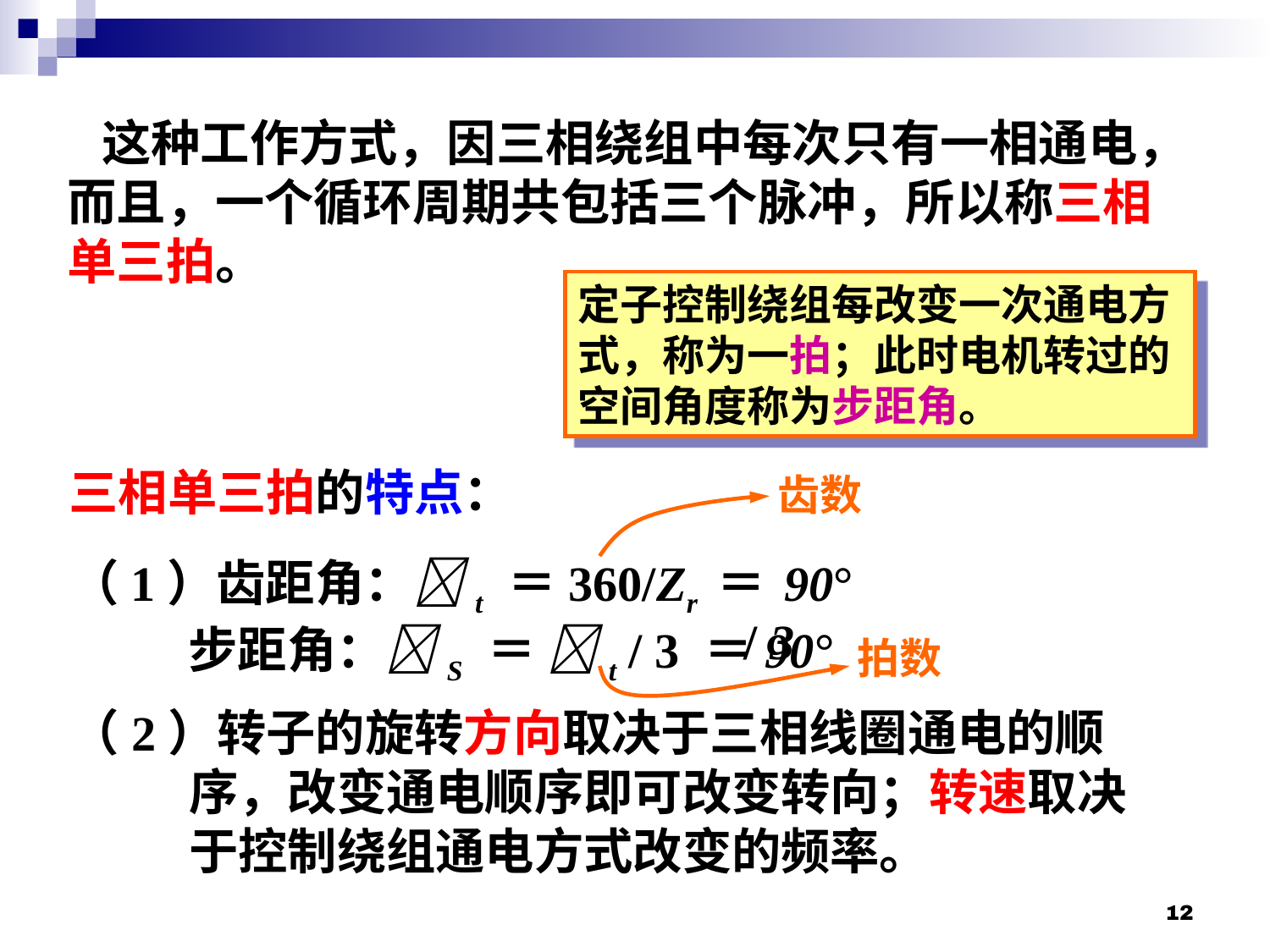

这种工作方式，因三相绕组中每次只有一相通电，而且，一个循环周期共包括三个脉冲，所以称三相单三拍。
定子控制绕组每改变一次通电方式，称为一拍；此时电机转过的空间角度称为步距角。
三相单三拍的特点：
齿数

（1）齿距角：θt ＝360/Zr ＝ 90°
步距角：θS ＝ θt / 3 ＝90°
/ 3
拍数

（2）转子的旋转方向取决于三相线圈通电的顺序，改变通电顺序即可改变转向；转速取决于控制绕组通电方式改变的频率。
12